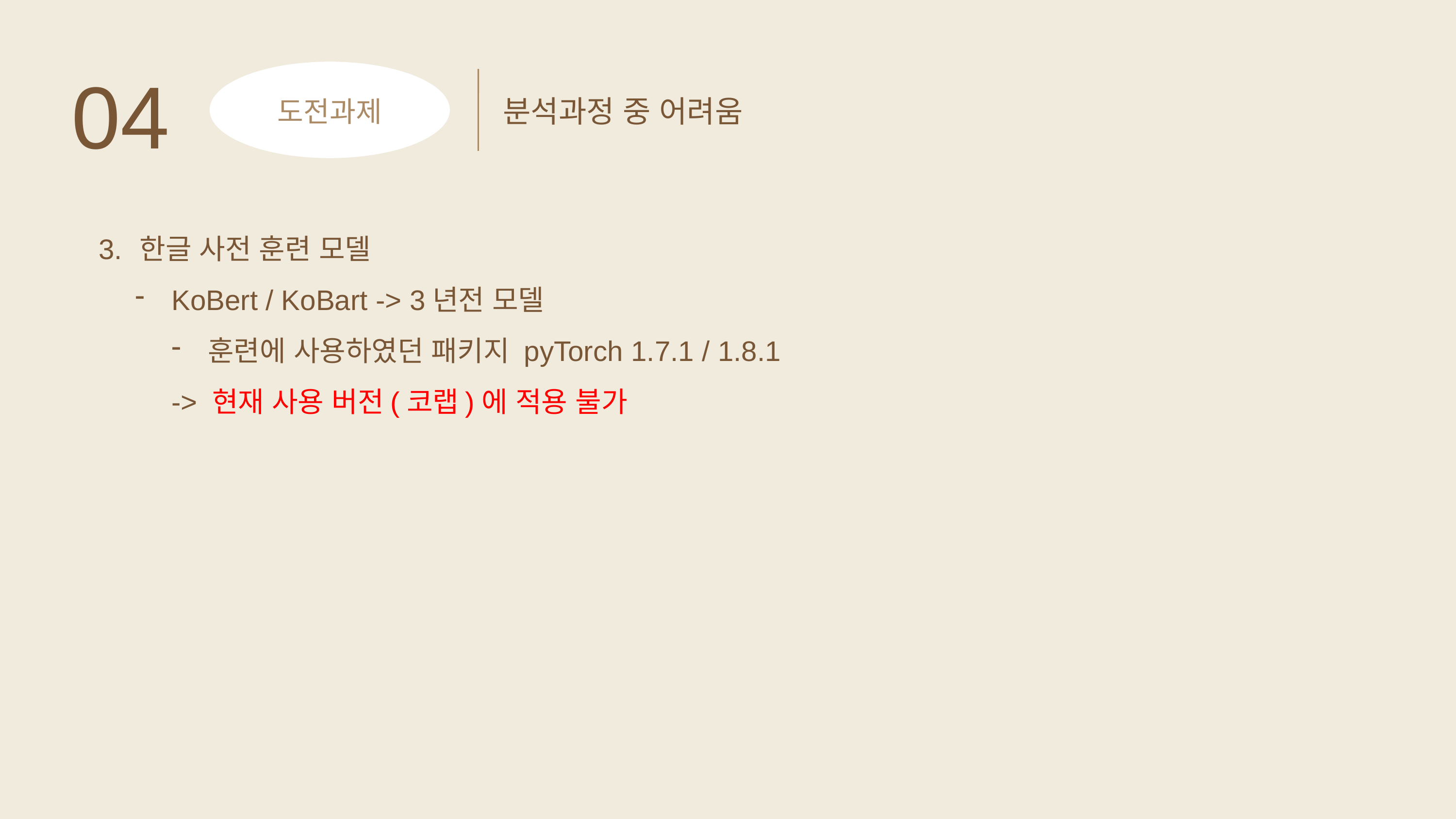

04

분석과정 중 어려움
도전과제
한글 사전 훈련 모델
KoBert / KoBart -> 3년전 모델
훈련에 사용하였던 패키지 pyTorch 1.7.1 / 1.8.1
-> 현재 사용 버전(코랩)에 적용 불가